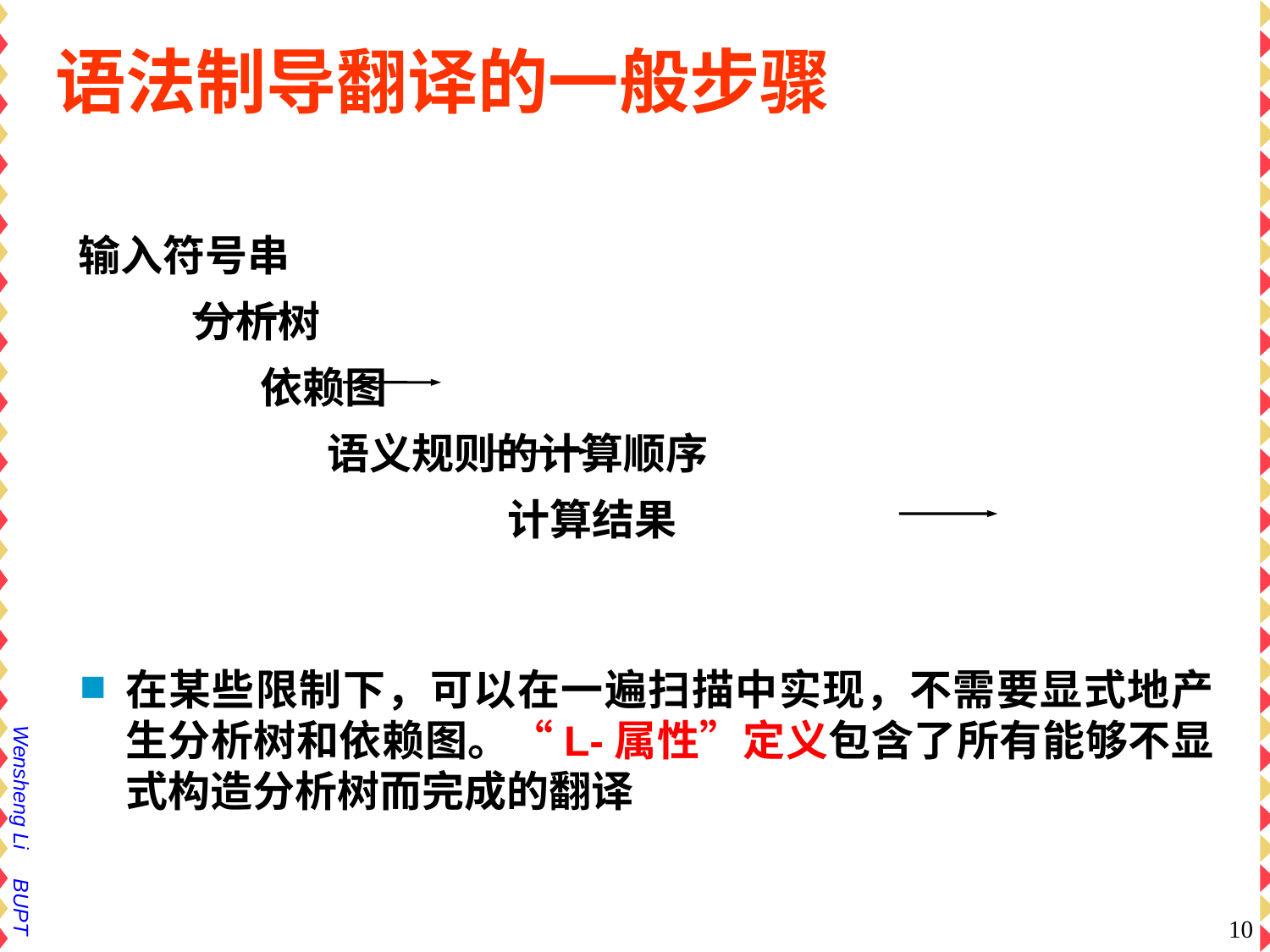

# 语法制导翻译的一般步骤
输入符号串
           分析树
                  依赖图
                         语义规则的计算顺序
                                            计算结果

在某些限制下，可以在一遍扫描中实现，不需要显式地产生分析树和依赖图。“L-属性”定义包含了所有能够不显式构造分析树而完成的翻译
10